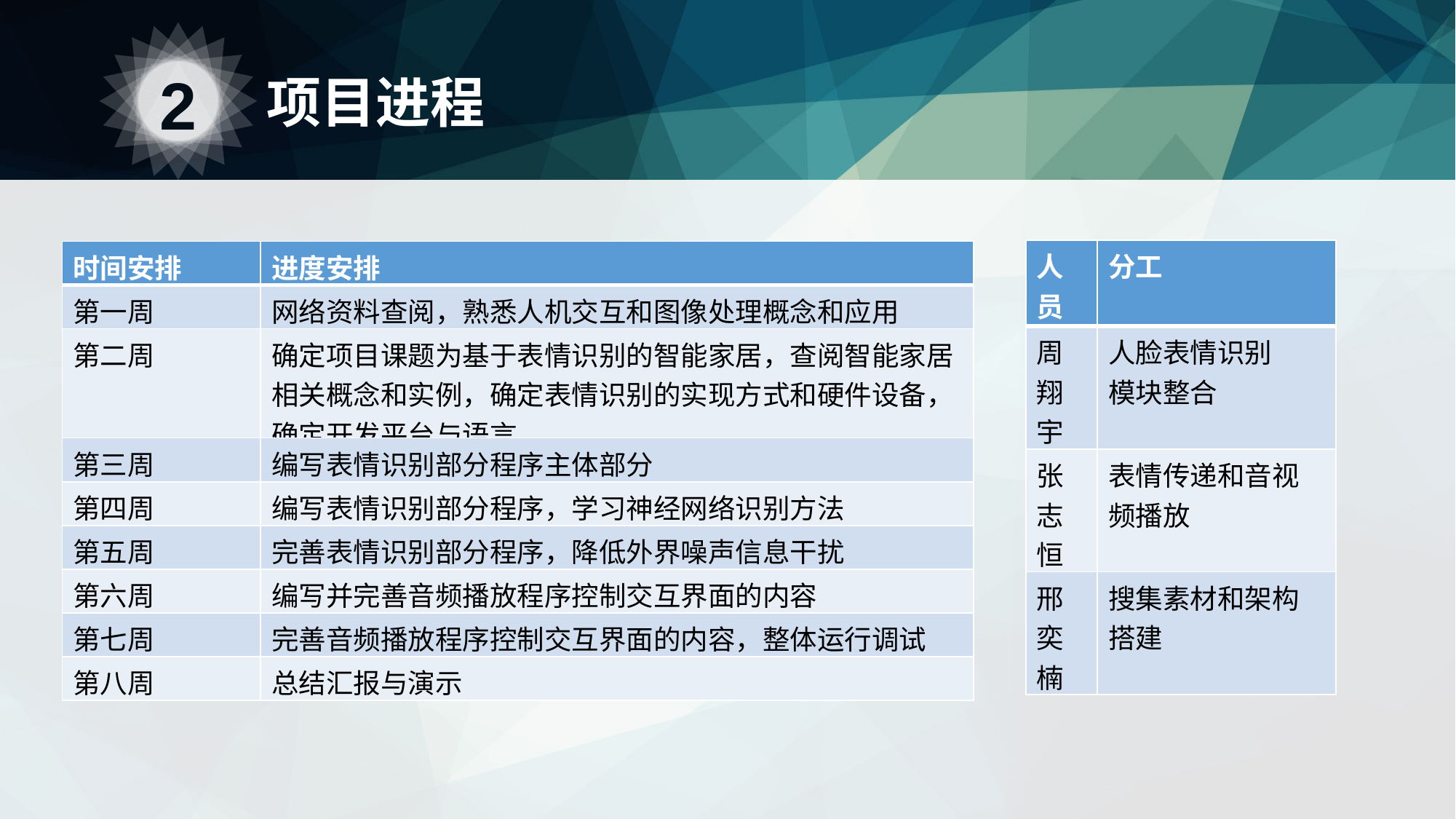

2
项目进程
| 人员 | 分工 |
| --- | --- |
| 周翔宇 | 人脸表情识别 模块整合 |
| 张志恒 | 表情传递和音视频播放 |
| 邢奕楠 | 搜集素材和架构搭建 |
| 时间安排 | 进度安排 |
| --- | --- |
| 第一周 | 网络资料查阅，熟悉人机交互和图像处理概念和应用 |
| 第二周 | 确定项目课题为基于表情识别的智能家居，查阅智能家居相关概念和实例，确定表情识别的实现方式和硬件设备，确定开发平台与语言 |
| 第三周 | 编写表情识别部分程序主体部分 |
| 第四周 | 编写表情识别部分程序，学习神经网络识别方法 |
| 第五周 | 完善表情识别部分程序，降低外界噪声信息干扰 |
| 第六周 | 编写并完善音频播放程序控制交互界面的内容 |
| 第七周 | 完善音频播放程序控制交互界面的内容，整体运行调试 |
| 第八周 | 总结汇报与演示 |